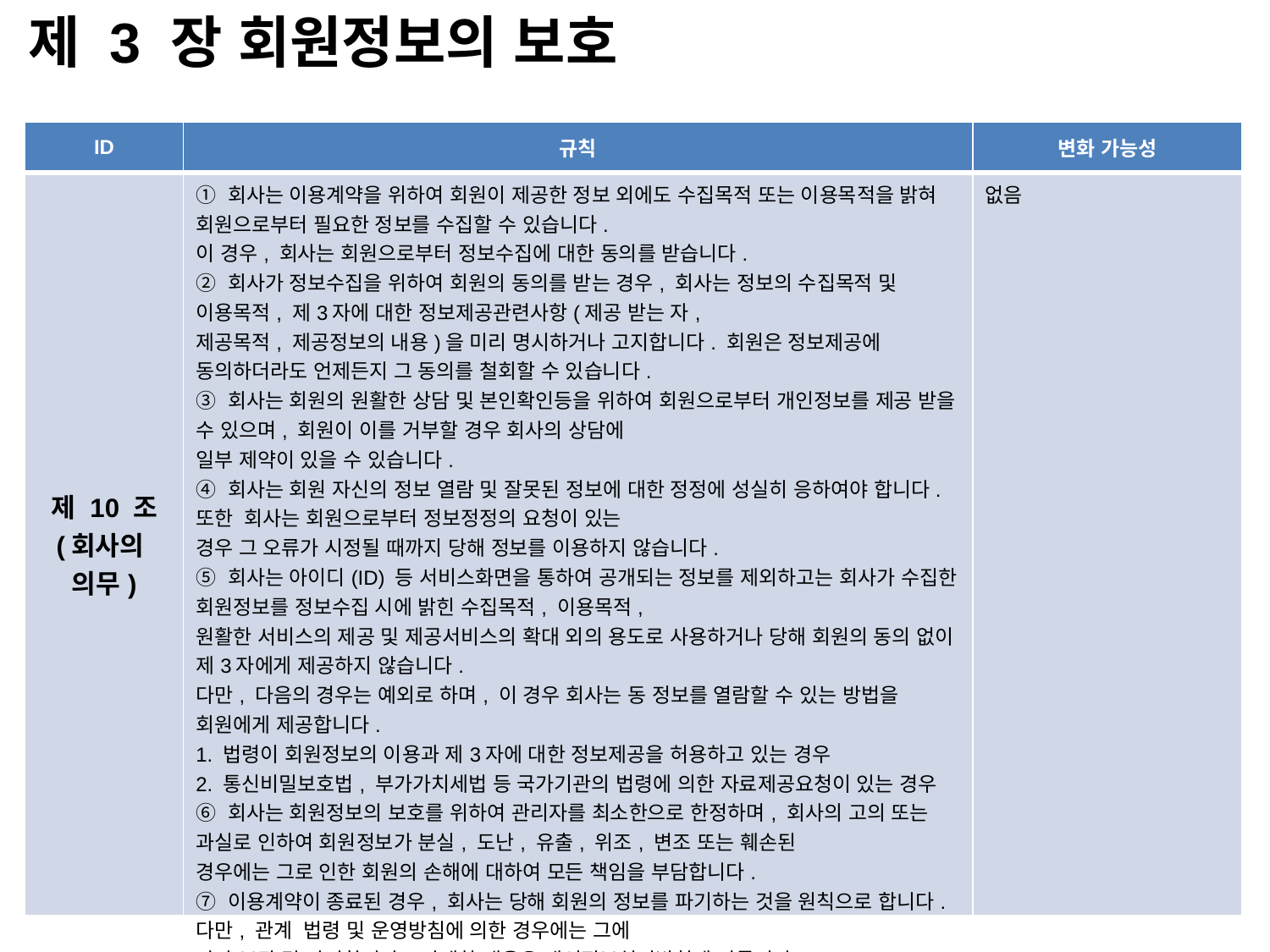

제 3 장 회원정보의 보호
| ID | 규칙 | 변화 가능성 |
| --- | --- | --- |
| 제 10 조 (회사의 의무) | ① 회사는 이용계약을 위하여 회원이 제공한 정보 외에도 수집목적 또는 이용목적을 밝혀 회원으로부터 필요한 정보를 수집할 수 있습니다. 이 경우, 회사는 회원으로부터 정보수집에 대한 동의를 받습니다. ② 회사가 정보수집을 위하여 회원의 동의를 받는 경우, 회사는 정보의 수집목적 및 이용목적, 제3자에 대한 정보제공관련사항(제공 받는 자, 제공목적, 제공정보의 내용)을 미리 명시하거나 고지합니다. 회원은 정보제공에 동의하더라도 언제든지 그 동의를 철회할 수 있습니다. ③ 회사는 회원의 원활한 상담 및 본인확인등을 위하여 회원으로부터 개인정보를 제공 받을 수 있으며, 회원이 이를 거부할 경우 회사의 상담에 일부 제약이 있을 수 있습니다. ④ 회사는 회원 자신의 정보 열람 및 잘못된 정보에 대한 정정에 성실히 응하여야 합니다. 또한  회사는 회원으로부터 정보정정의 요청이 있는 경우 그 오류가 시정될 때까지 당해 정보를 이용하지 않습니다. ⑤ 회사는 아이디(ID) 등 서비스화면을 통하여 공개되는 정보를 제외하고는 회사가 수집한 회원정보를 정보수집 시에 밝힌 수집목적, 이용목적, 원활한 서비스의 제공 및 제공서비스의 확대 외의 용도로 사용하거나 당해 회원의 동의 없이 제3자에게 제공하지 않습니다. 다만, 다음의 경우는 예외로 하며, 이 경우 회사는 동 정보를 열람할 수 있는 방법을 회원에게 제공합니다. 1. 법령이 회원정보의 이용과 제3자에 대한 정보제공을 허용하고 있는 경우 2. 통신비밀보호법, 부가가치세법 등 국가기관의 법령에 의한 자료제공요청이 있는 경우 ⑥ 회사는 회원정보의 보호를 위하여 관리자를 최소한으로 한정하며, 회사의 고의 또는 과실로 인하여 회원정보가 분실, 도난, 유출, 위조, 변조 또는 훼손된 경우에는 그로 인한 회원의 손해에 대하여 모든 책임을 부담합니다. ⑦ 이용계약이 종료된 경우, 회사는 당해 회원의 정보를 파기하는 것을 원칙으로 합니다. 다만, 관계  법령 및 운영방침에 의한 경우에는 그에 따라 보관 및 파기합니다. 자세한 내용은 개인정보처리방침에 따릅니다. ⑧ 회사는 회원정보의 보호와 관리에 관한 개인정보처리방침을 회원과 회사의 서비스를 이용하고자 하는 자가 알 수 있도록 인터넷사이트 (http://www.itembay.com)에 공개합니다. | 없음 |